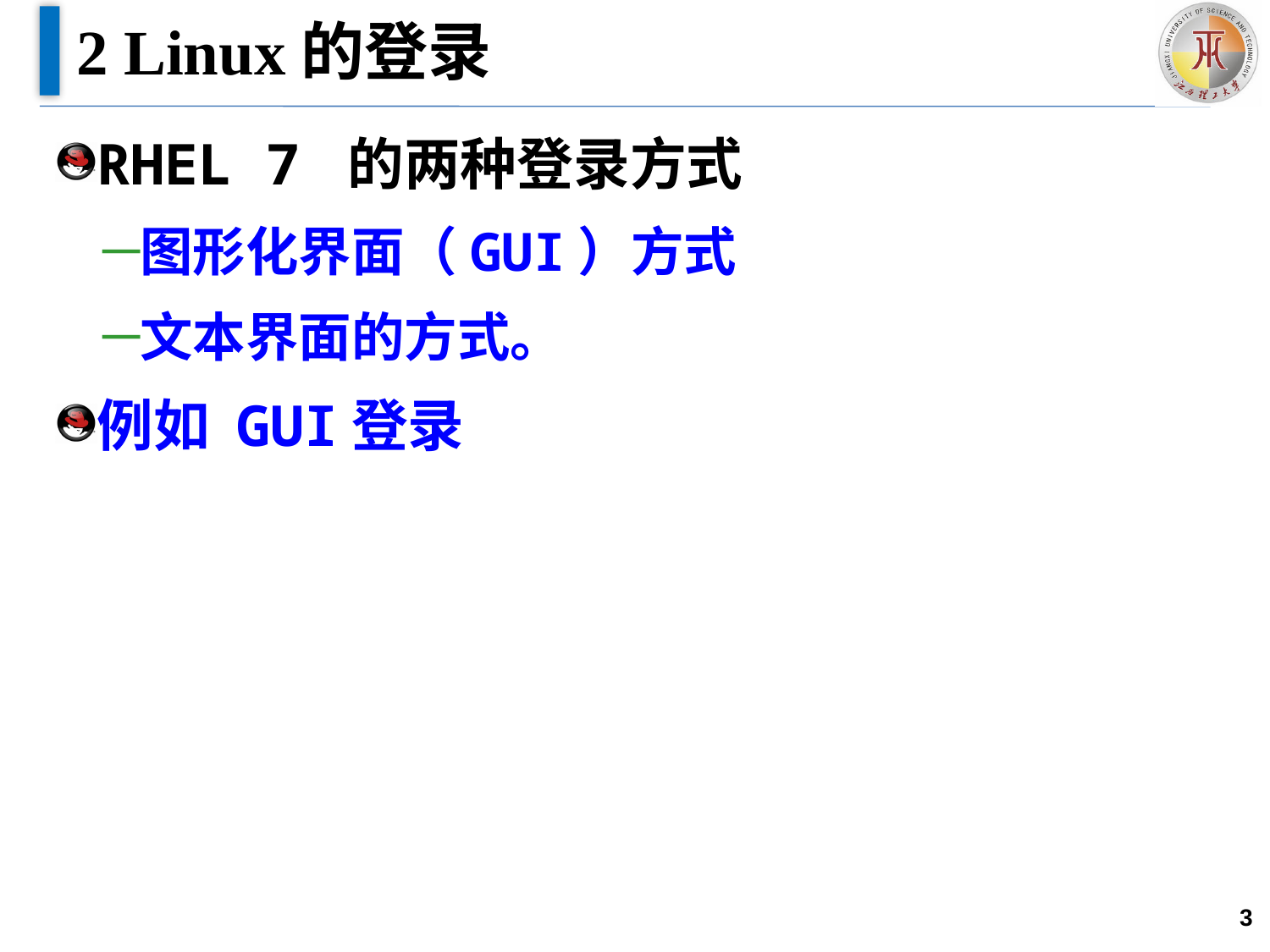

# 2 Linux的登录
RHEL 7 的两种登录方式
图形化界面（GUI）方式
文本界面的方式。
例如 GUI登录

3